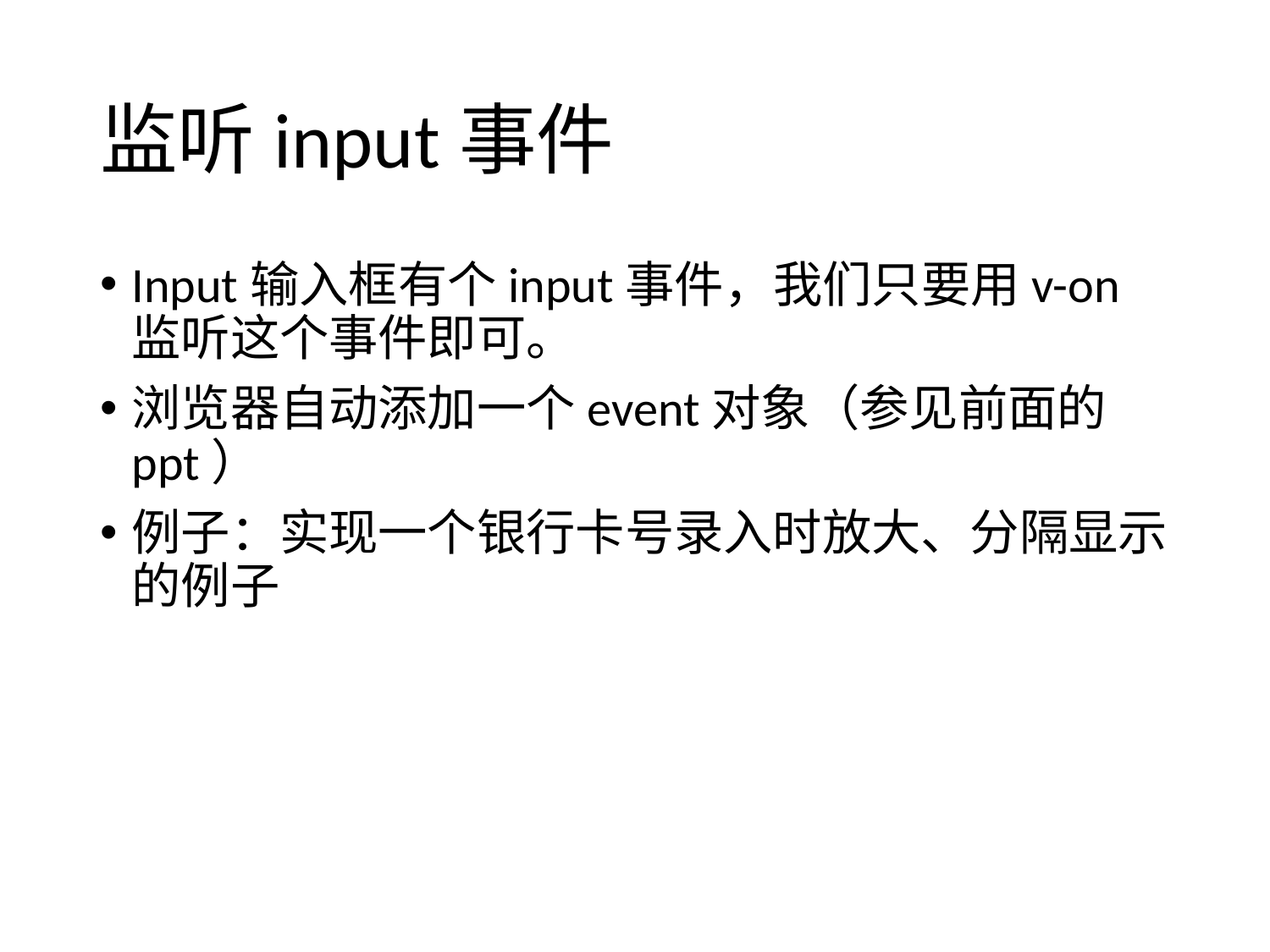

# 监听input事件
Input输入框有个input事件，我们只要用v-on监听这个事件即可。
浏览器自动添加一个event对象（参见前面的ppt）
例子：实现一个银行卡号录入时放大、分隔显示的例子